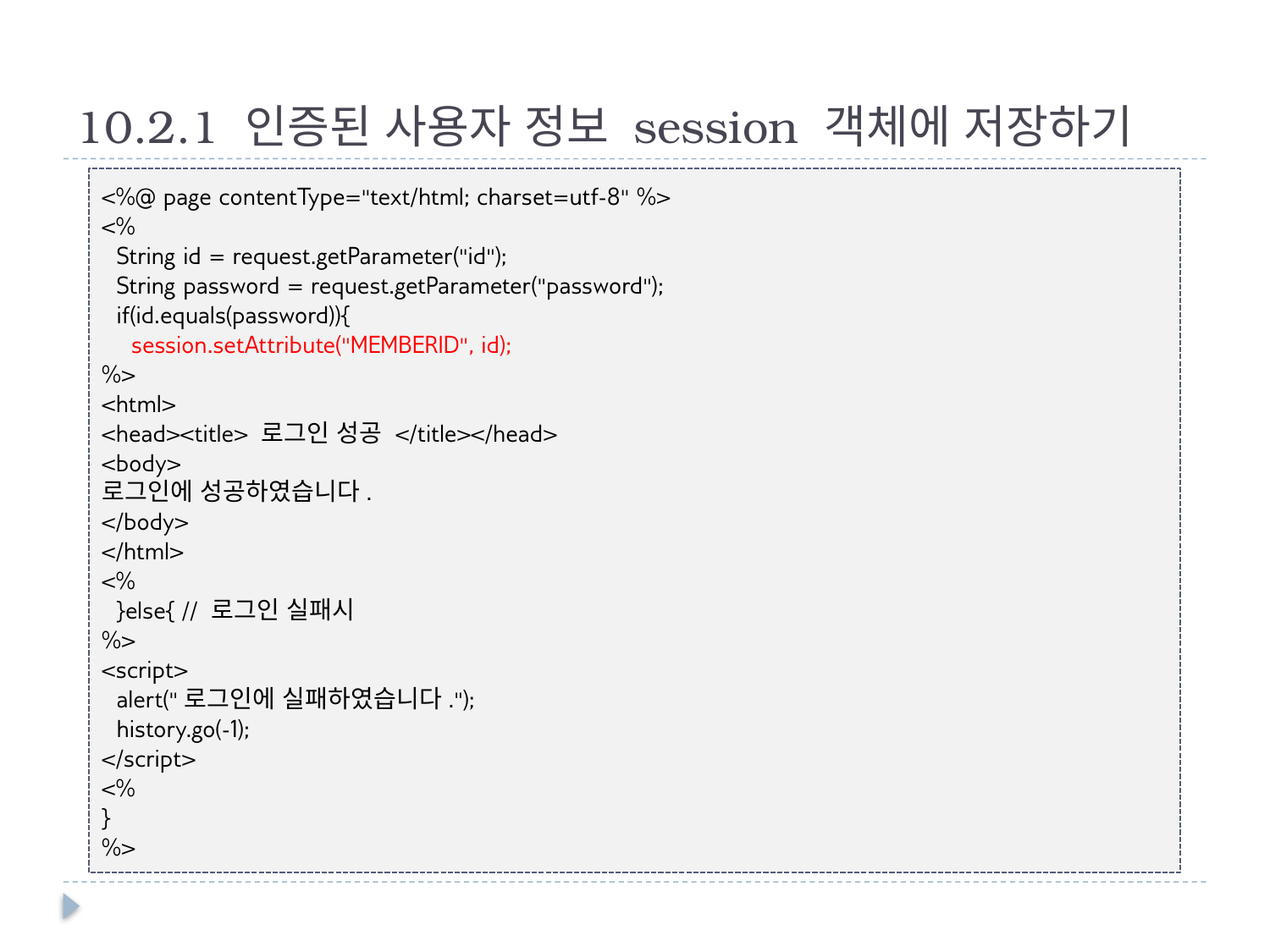

# 10.2.1 인증된 사용자 정보 session 객체에 저장하기
<%@ page contentType="text/html; charset=utf-8" %>
<%
  String id = request.getParameter("id");
  String password = request.getParameter("password");
  if(id.equals(password)){
    session.setAttribute("MEMBERID", id);
%>
<html>
<head><title> 로그인 성공 </title></head>
<body>
로그인에 성공하였습니다.
</body>
</html>
<%
  }else{ // 로그인 실패시
%>
<script>
  alert("로그인에 실패하였습니다.");
  history.go(-1);
</script>
<%
}
%>